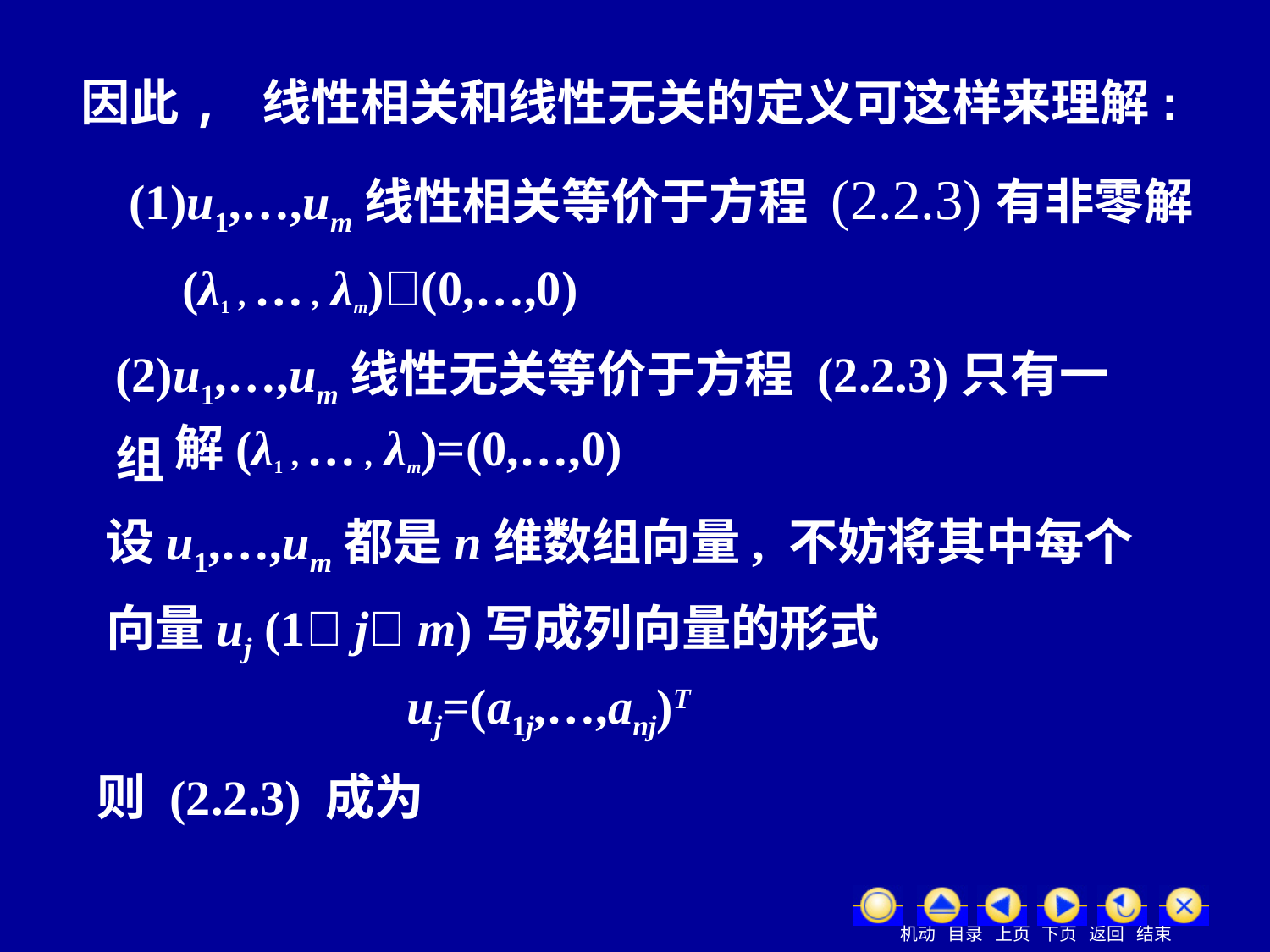

因此, 线性相关和线性无关的定义可这样来理解:
(1)u1,…,um线性相关等价于方程 (2.2.3)有非零解
(λ1 , … , λm)≠(0,…,0)
(2)u1,…,um线性无关等价于方程 (2.2.3)只有一组
解(λ1 , … , λm)=(0,…,0)
  设u1,…,um都是n维数组向量, 不妨将其中每个
向量uj (1≤ j≤ m)写成列向量的形式
uj=(a1j,…,anj)T
则 (2.2.3) 成为